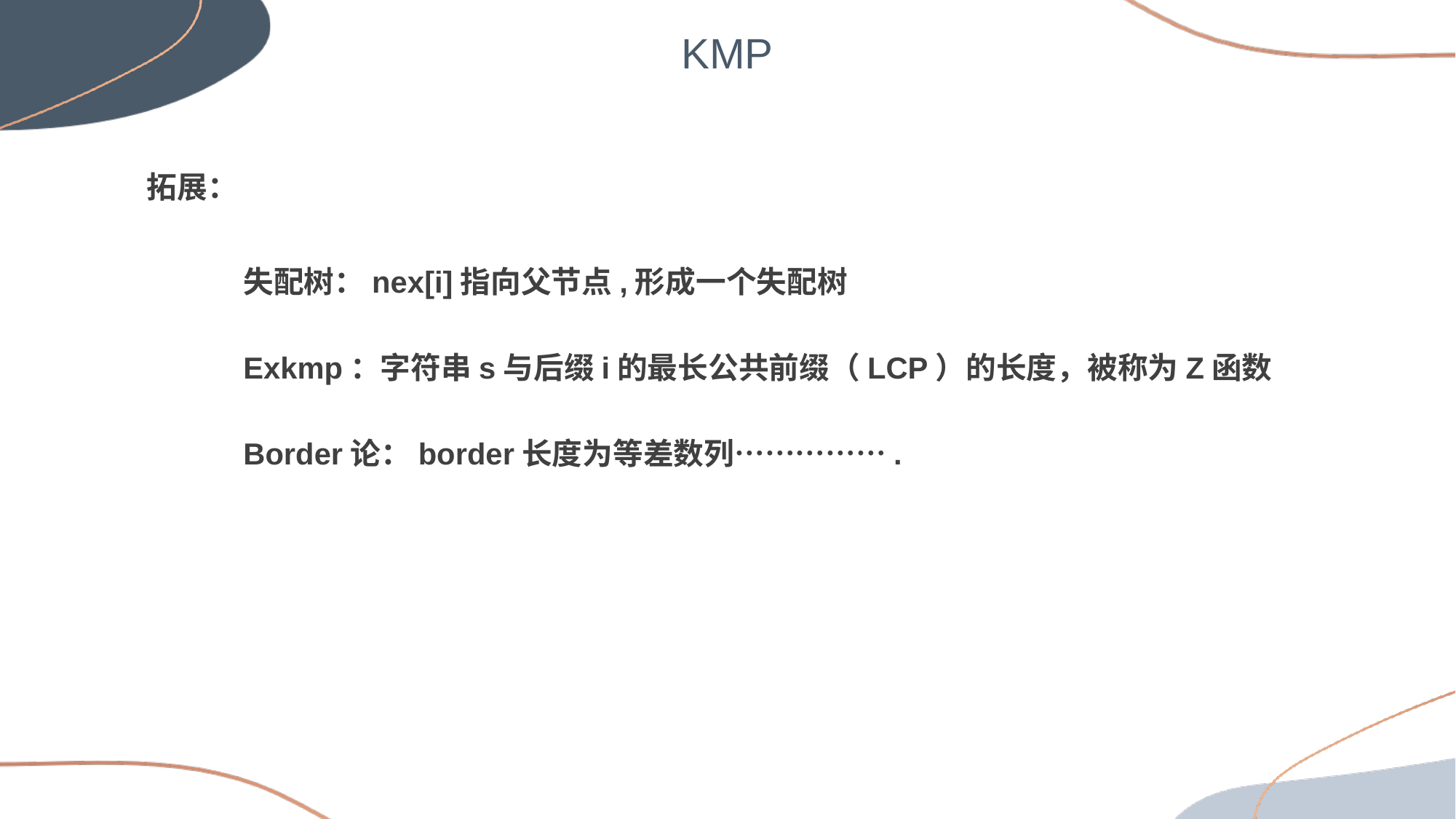

KMP
拓展：
失配树：nex[i]指向父节点,形成一个失配树
Exkmp：字符串s与后缀i的最长公共前缀（LCP）的长度，被称为Z函数
Border论：border长度为等差数列…………….